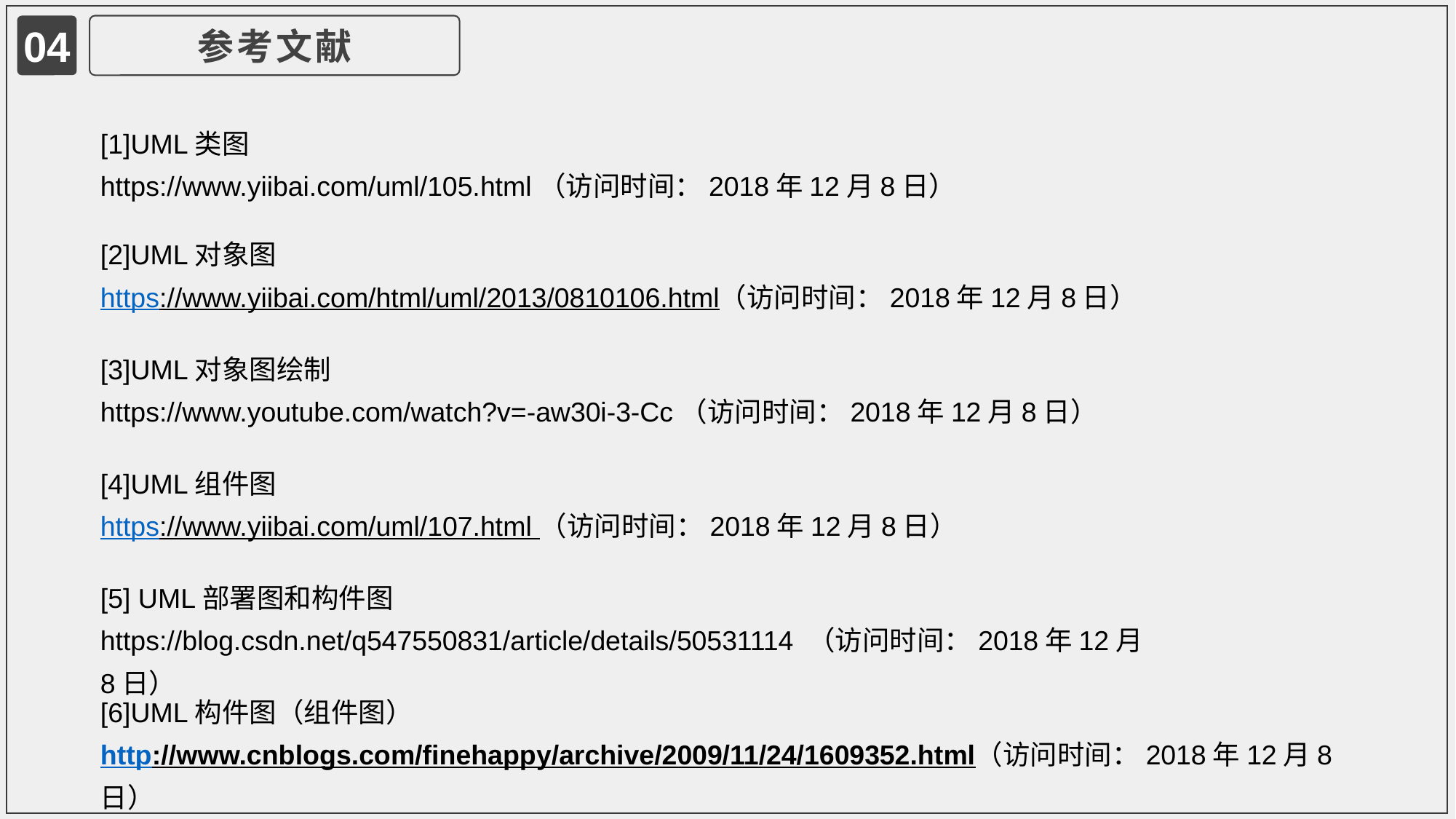

04
参考文献
[1]UML类图
https://www.yiibai.com/uml/105.html（访问时间：2018年12月8日）
[2]UML对象图
https://www.yiibai.com/html/uml/2013/0810106.html（访问时间：2018年12月8日）
[3]UML对象图绘制
https://www.youtube.com/watch?v=-aw30i-3-Cc（访问时间：2018年12月8日）
[4]UML组件图
https://www.yiibai.com/uml/107.html （访问时间：2018年12月8日）
[5] UML部署图和构件图
https://blog.csdn.net/q547550831/article/details/50531114 （访问时间：2018年12月8日）
[6]UML构件图（组件图）
http://www.cnblogs.com/finehappy/archive/2009/11/24/1609352.html（访问时间：2018年12月8日）